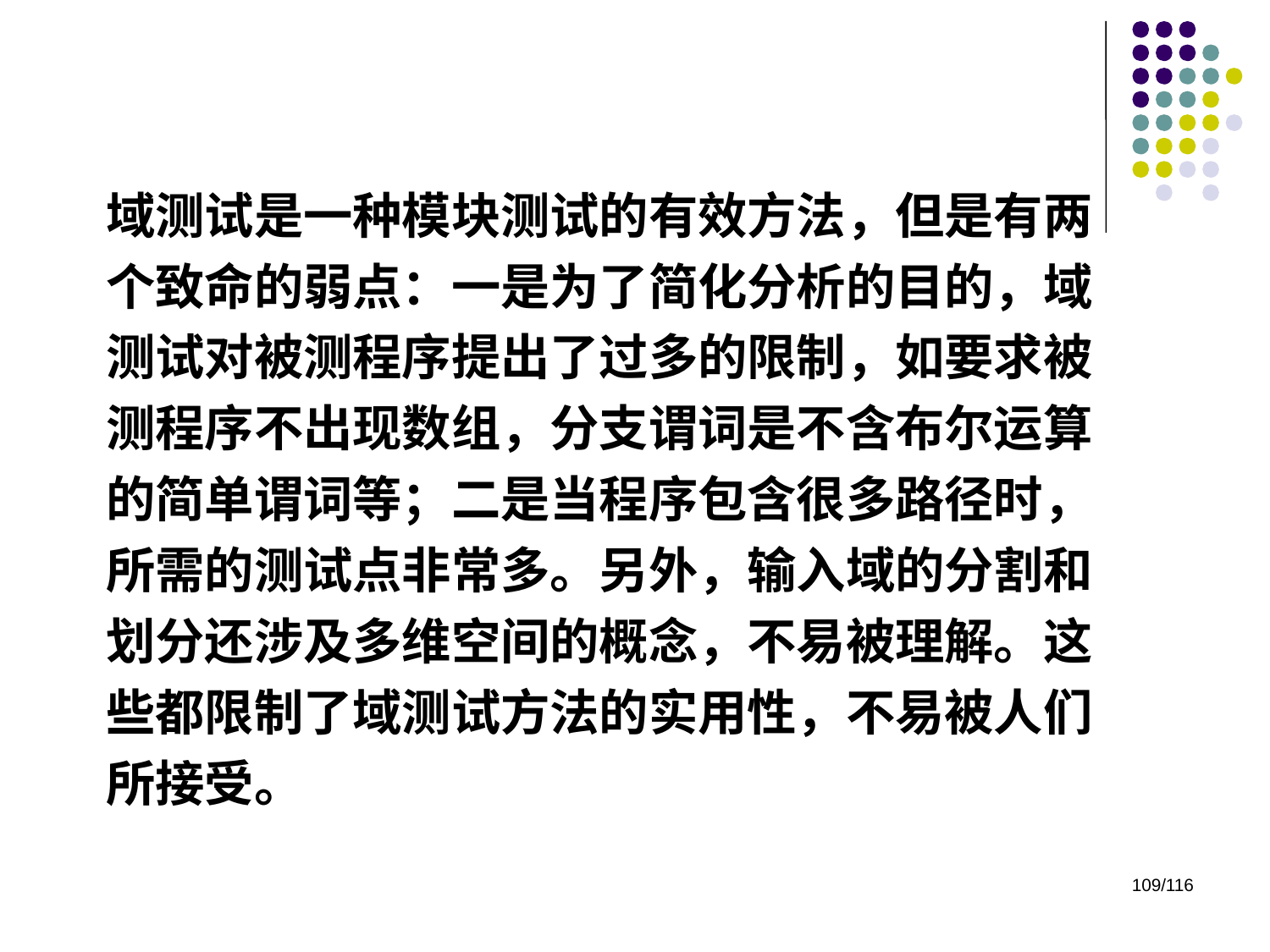

域测试是一种模块测试的有效方法，但是有两个致命的弱点：一是为了简化分析的目的，域测试对被测程序提出了过多的限制，如要求被测程序不出现数组，分支谓词是不含布尔运算的简单谓词等；二是当程序包含很多路径时，所需的测试点非常多。另外，输入域的分割和划分还涉及多维空间的概念，不易被理解。这些都限制了域测试方法的实用性，不易被人们所接受。

109/116